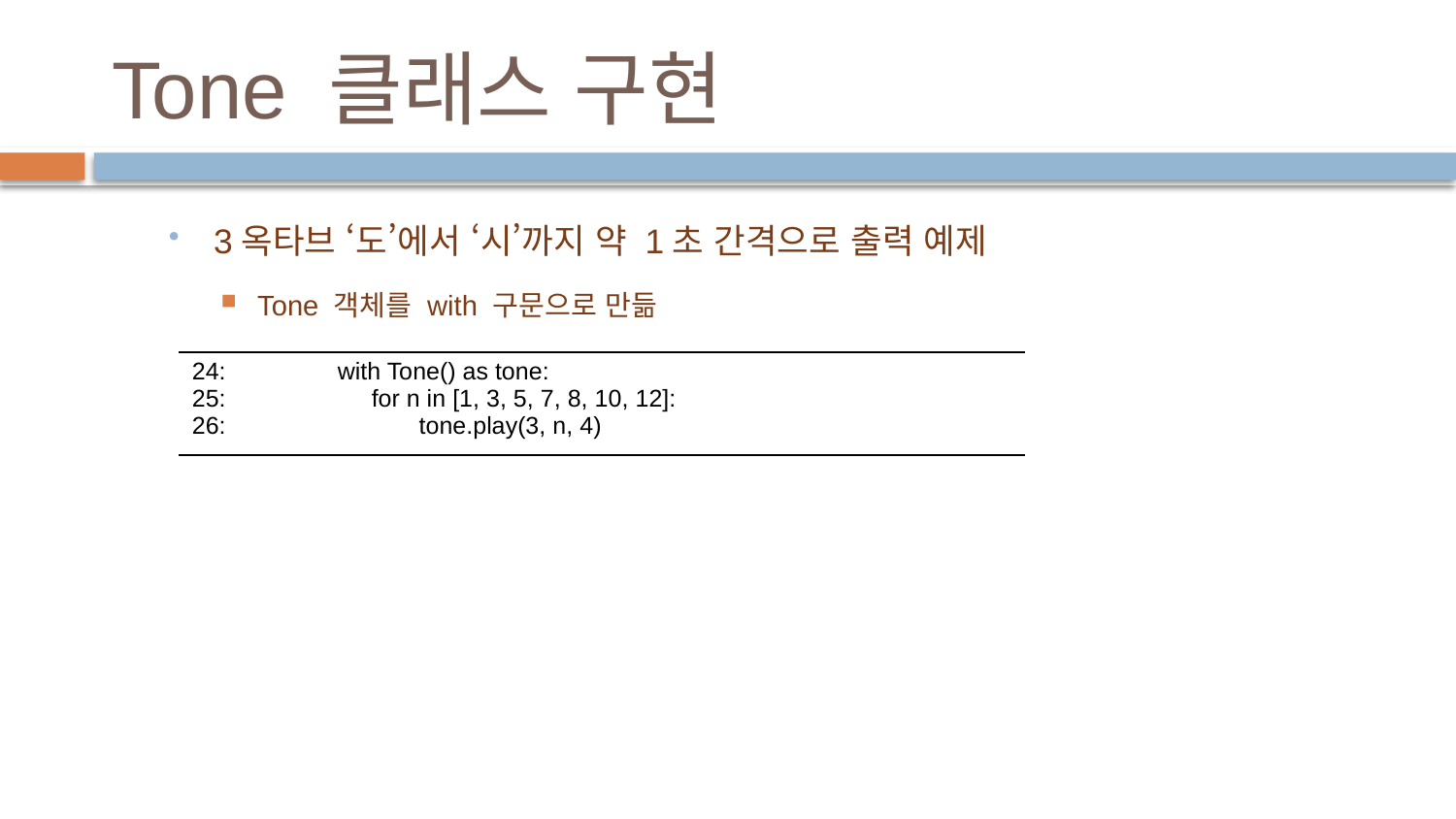

# Tone 클래스 구현
3옥타브 ‘도’에서 ‘시’까지 약 1초 간격으로 출력 예제
Tone 객체를 with 구문으로 만듦
| 24: with Tone() as tone: 25: for n in [1, 3, 5, 7, 8, 10, 12]: 26: tone.play(3, n, 4) |
| --- |